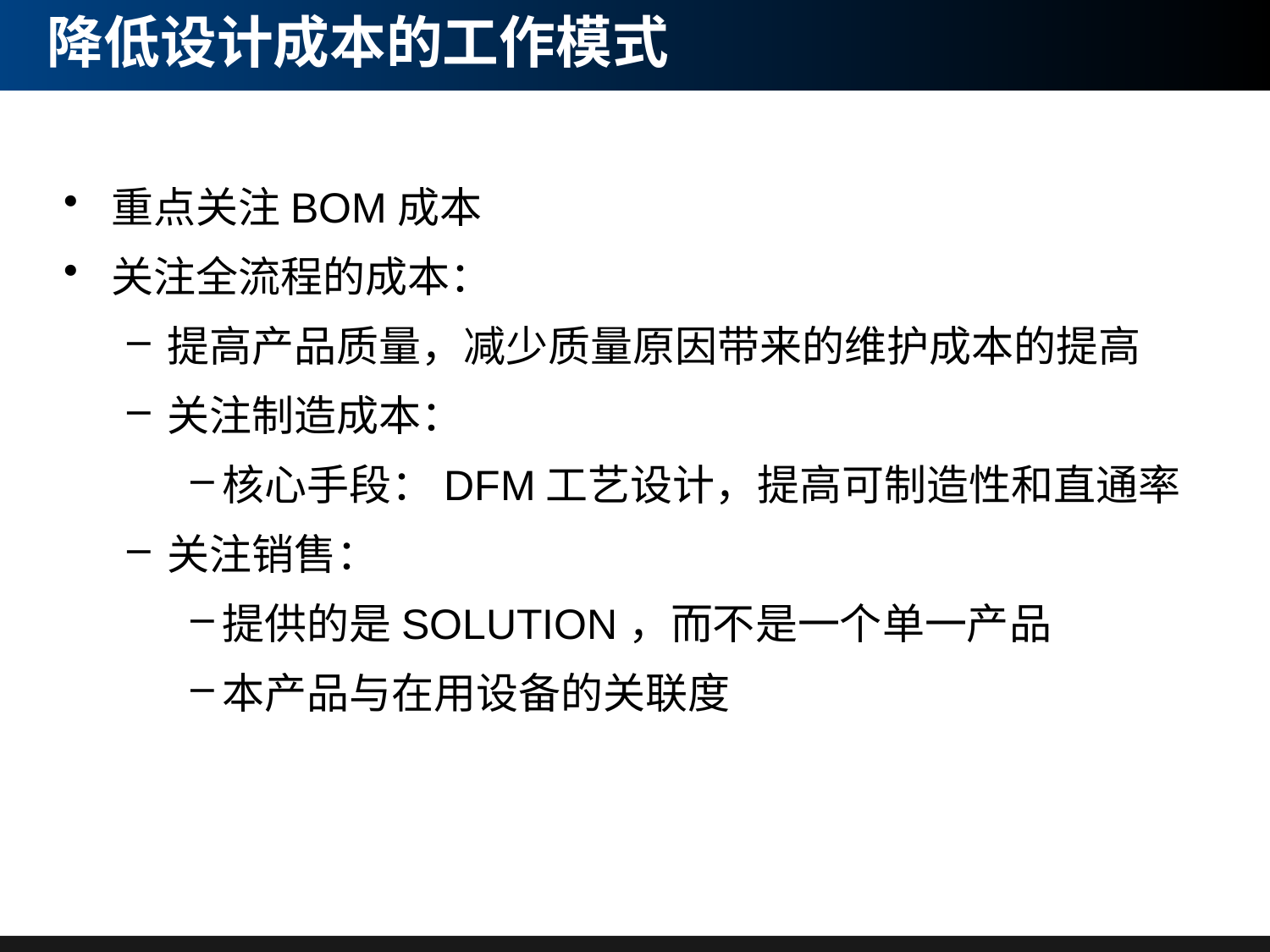

降低设计成本的工作模式
重点关注BOM成本
关注全流程的成本：
提高产品质量，减少质量原因带来的维护成本的提高
关注制造成本：
核心手段：DFM工艺设计，提高可制造性和直通率
关注销售：
提供的是SOLUTION，而不是一个单一产品
本产品与在用设备的关联度